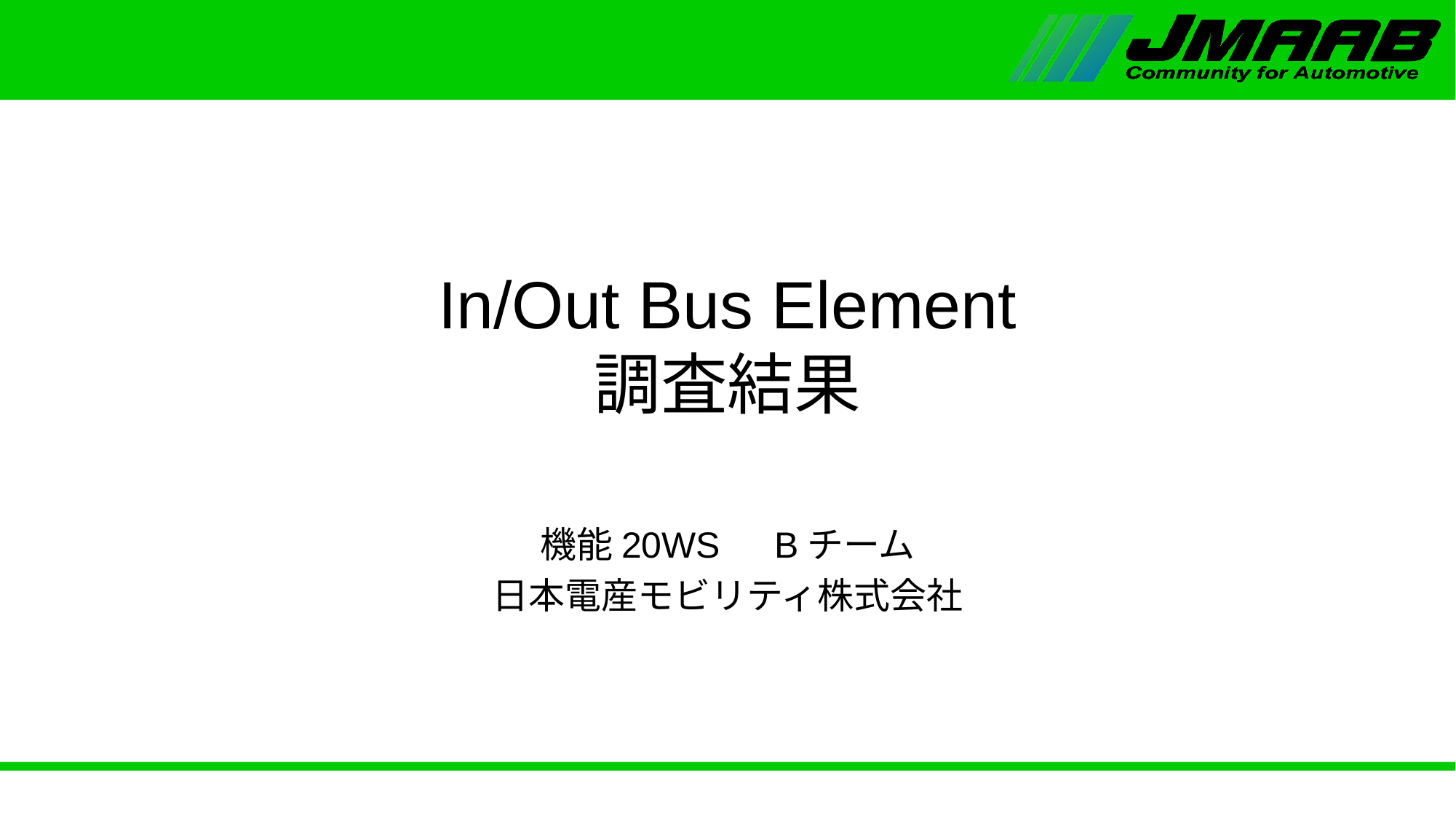

# In/Out Bus Element 調査結果
機能20WS　Bチーム
日本電産モビリティ株式会社